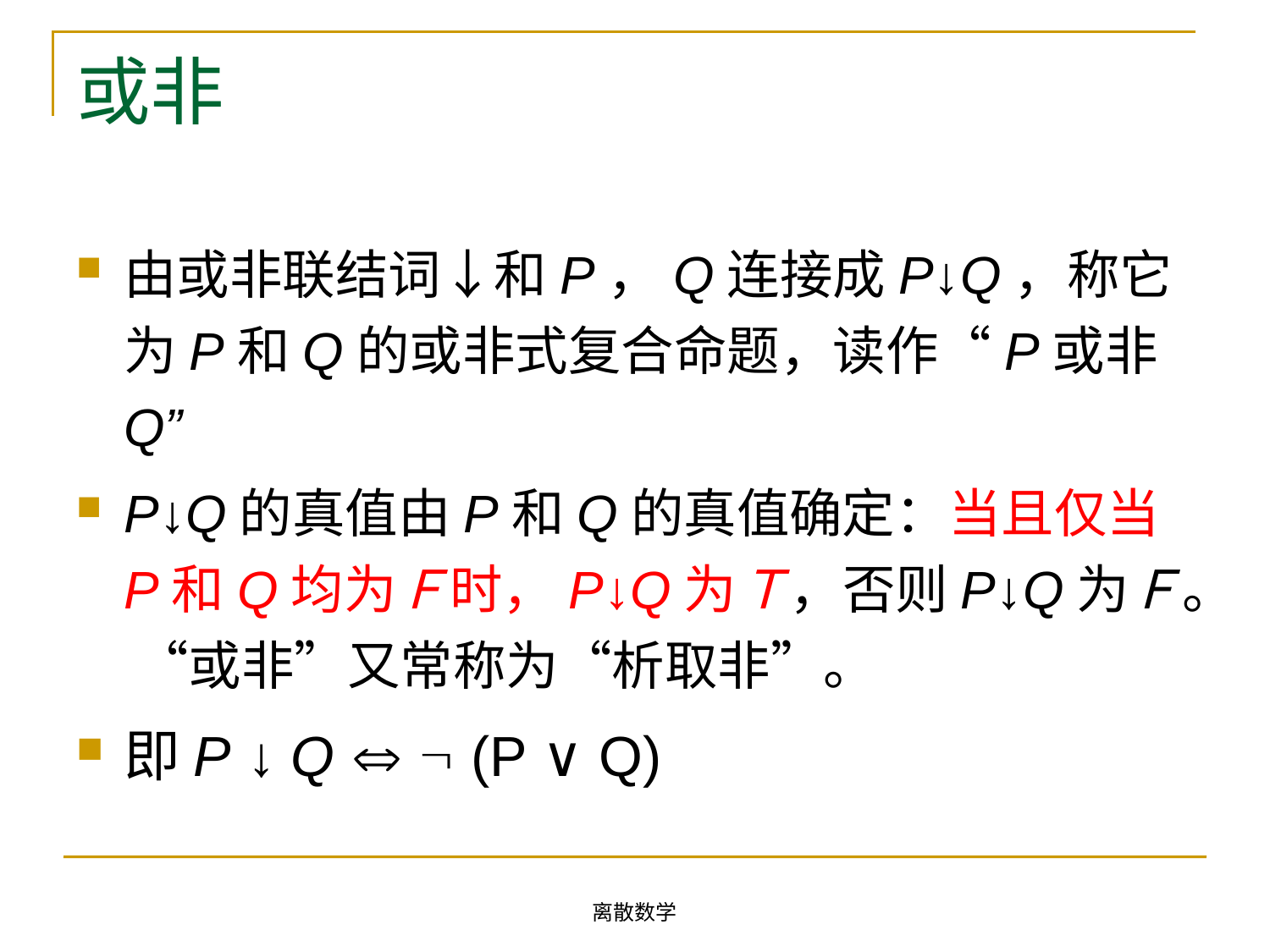

# 或非
由或非联结词↓和P，Q连接成P↓Q，称它为P和Q的或非式复合命题，读作“P或非Q”
P↓Q的真值由P和Q的真值确定：当且仅当P和Q均为Ｆ时，P↓Q为Ｔ，否则P↓Q为Ｆ。 “或非”又常称为“析取非”。
即P ↓ Q ⇔ ¬ (P ∨ Q)

62
离散数学